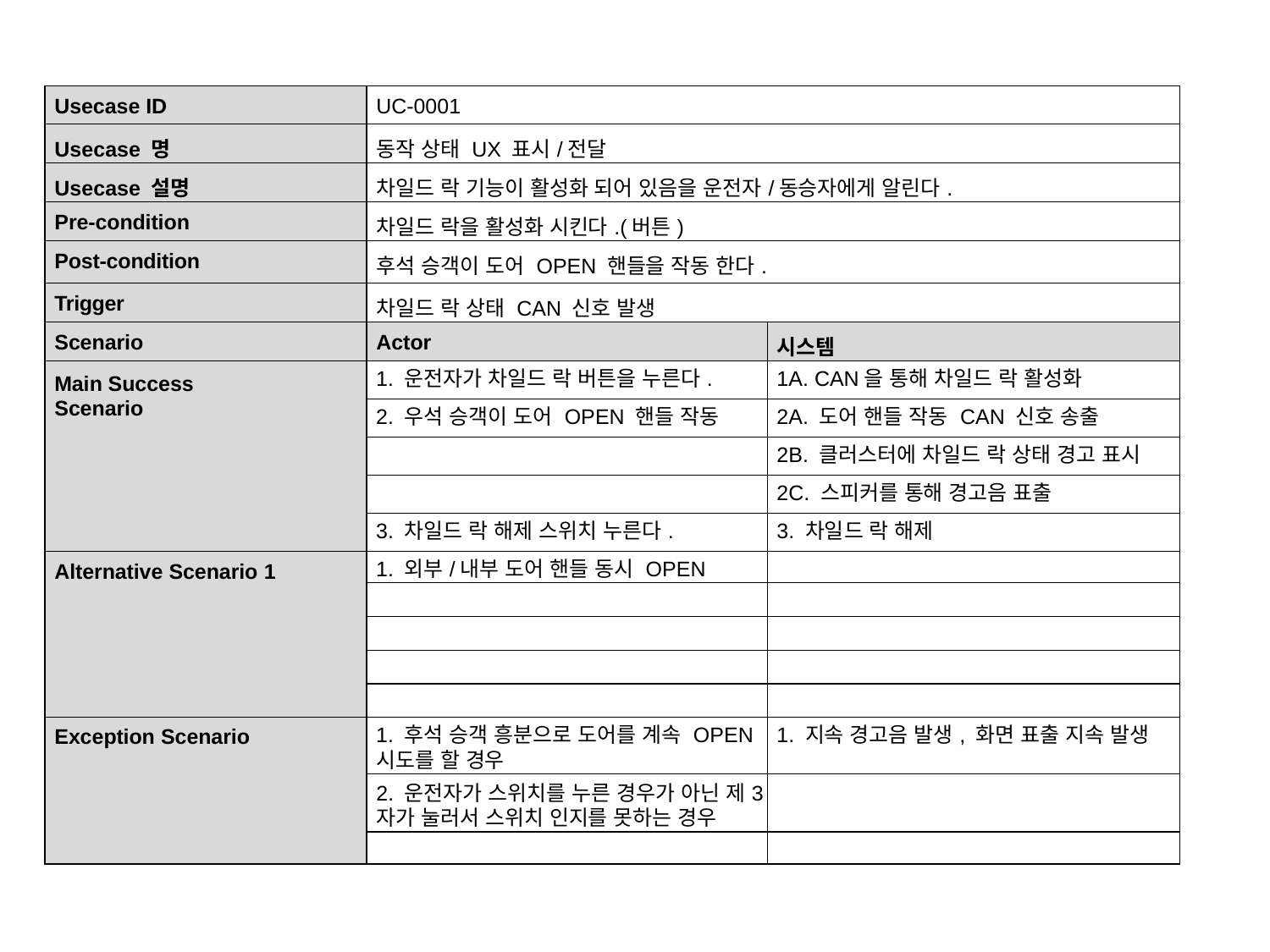

| Usecase ID | UC-0001 |  |
| --- | --- | --- |
| Usecase 명 | 동작 상태 UX 표시/전달 |  |
| Usecase 설명 | 차일드 락 기능이 활성화 되어 있음을 운전자/동승자에게 알린다. |  |
| Pre-condition | 차일드 락을 활성화 시킨다.(버튼) |  |
| Post-condition | 후석 승객이 도어 OPEN 핸들을 작동 한다. |  |
| Trigger | 차일드 락 상태 CAN 신호 발생 |  |
| Scenario | Actor | 시스템 |
| Main Success Scenario | 1. 운전자가 차일드 락 버튼을 누른다. | 1A. CAN을 통해 차일드 락 활성화 |
|  | 2. 우석 승객이 도어 OPEN 핸들 작동 | 2A. 도어 핸들 작동 CAN 신호 송출 |
|  |  | 2B. 클러스터에 차일드 락 상태 경고 표시 |
|  |  | 2C. 스피커를 통해 경고음 표출 |
|  | 3. 차일드 락 해제 스위치 누른다. | 3. 차일드 락 해제 |
| Alternative Scenario 1 | 1. 외부/내부 도어 핸들 동시 OPEN |  |
|  |  |  |
|  |  |  |
|  |  |  |
|  |  |  |
| Exception Scenario | 1. 후석 승객 흥분으로 도어를 계속 OPEN 시도를 할 경우 | 1. 지속 경고음 발생, 화면 표출 지속 발생 |
|  | 2. 운전자가 스위치를 누른 경우가 아닌 제3자가 눌러서 스위치 인지를 못하는 경우 |  |
|  |  |  |